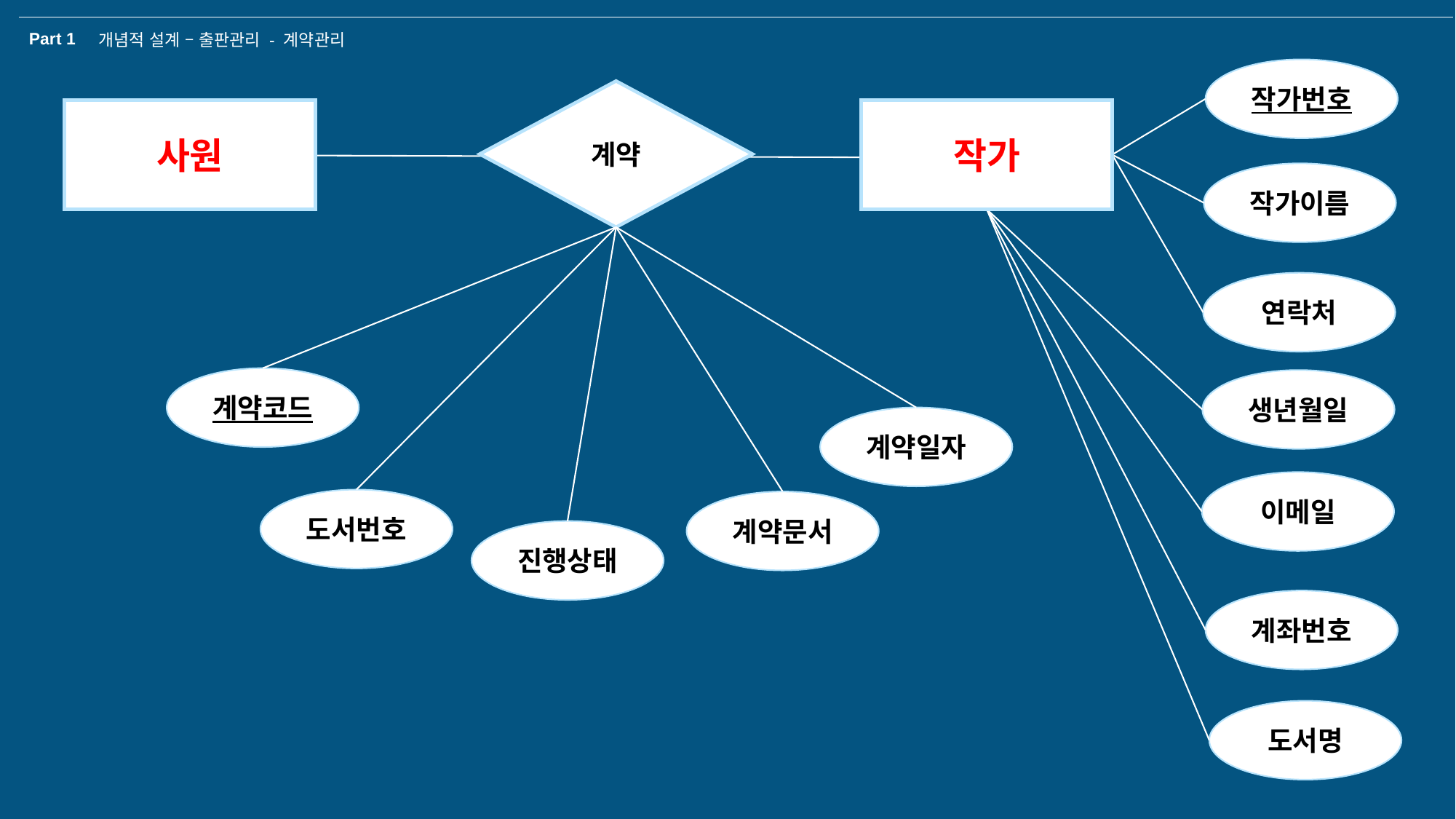

Part 1
개념적 설계 – 출판관리 - 계약관리
작가번호
계약
사원
작가
작가이름
연락처
계약코드
생년월일
계약일자
이메일
도서번호
계약문서
진행상태
계좌번호
도서명